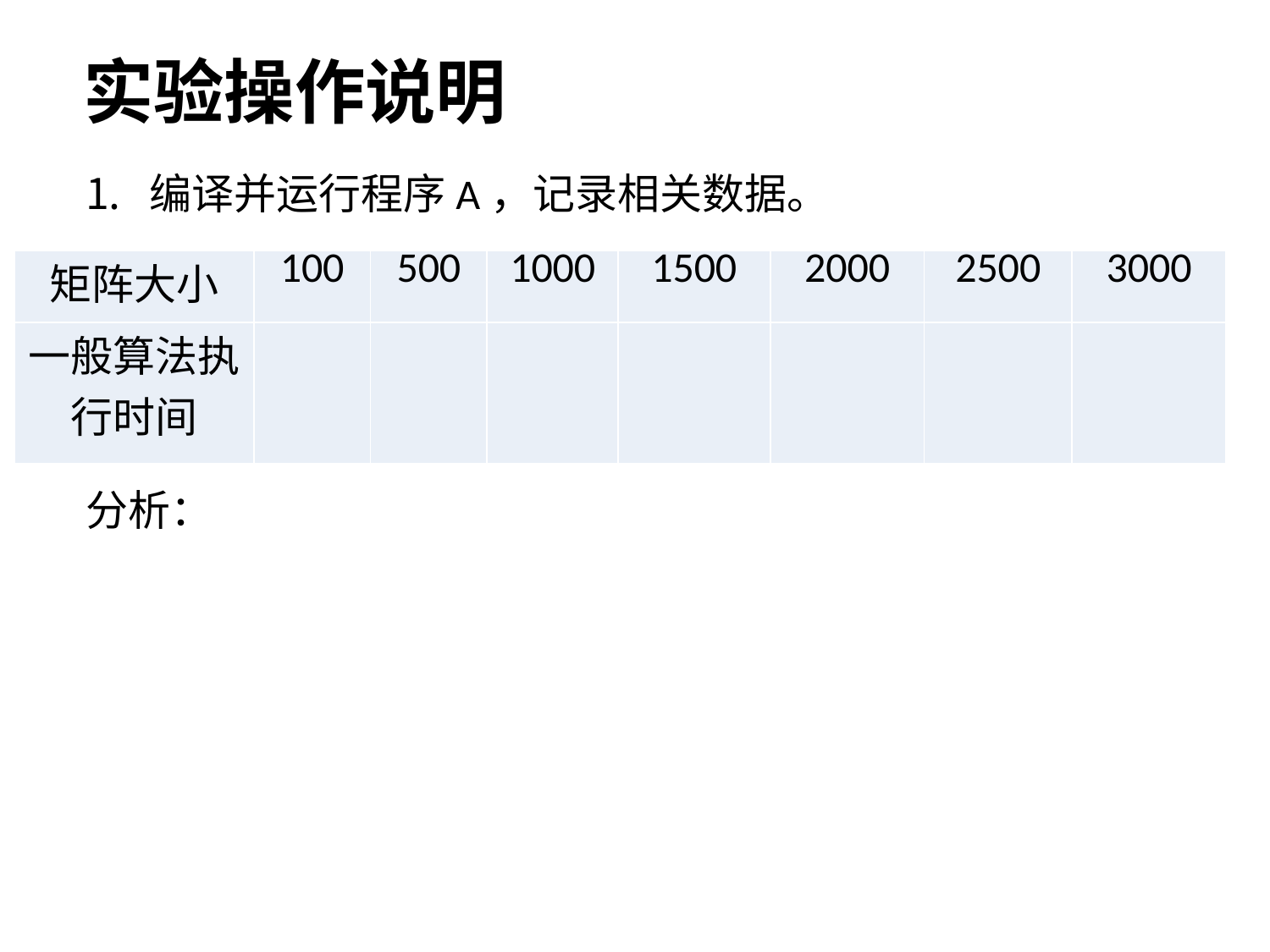

# 实验操作说明
编译并运行程序A，记录相关数据。

分析：
| 矩阵大小 | 100 | 500 | 1000 | 1500 | 2000 | 2500 | 3000 |
| --- | --- | --- | --- | --- | --- | --- | --- |
| 一般算法执行时间 |  |  |  |  |  |  |  |